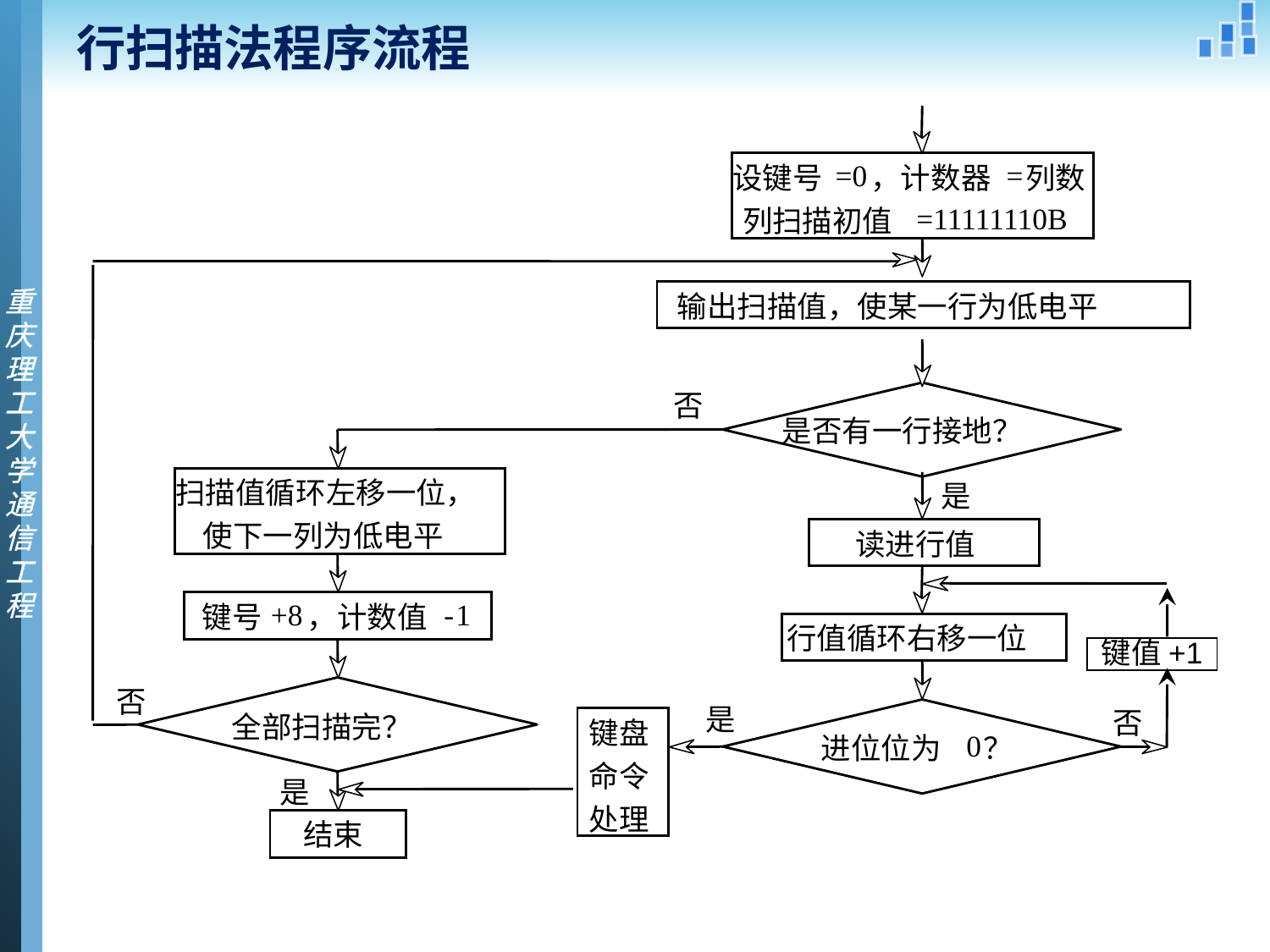

# 行扫描法程序流程

=0
=
设键号
，计数器
列数
=11111110B
列扫描初值

否
全部扫描完？

输出扫描值，使某一行为低电平

否

扫描值循环左移一位，
使下一列为低电平

+8
-
1
键号
，计数值

是否有一行接地？

是

读进行值

行值循环右移一位

键值+1

否
0
进位位为
？

是

键盘

命令

是

结束

处理
44